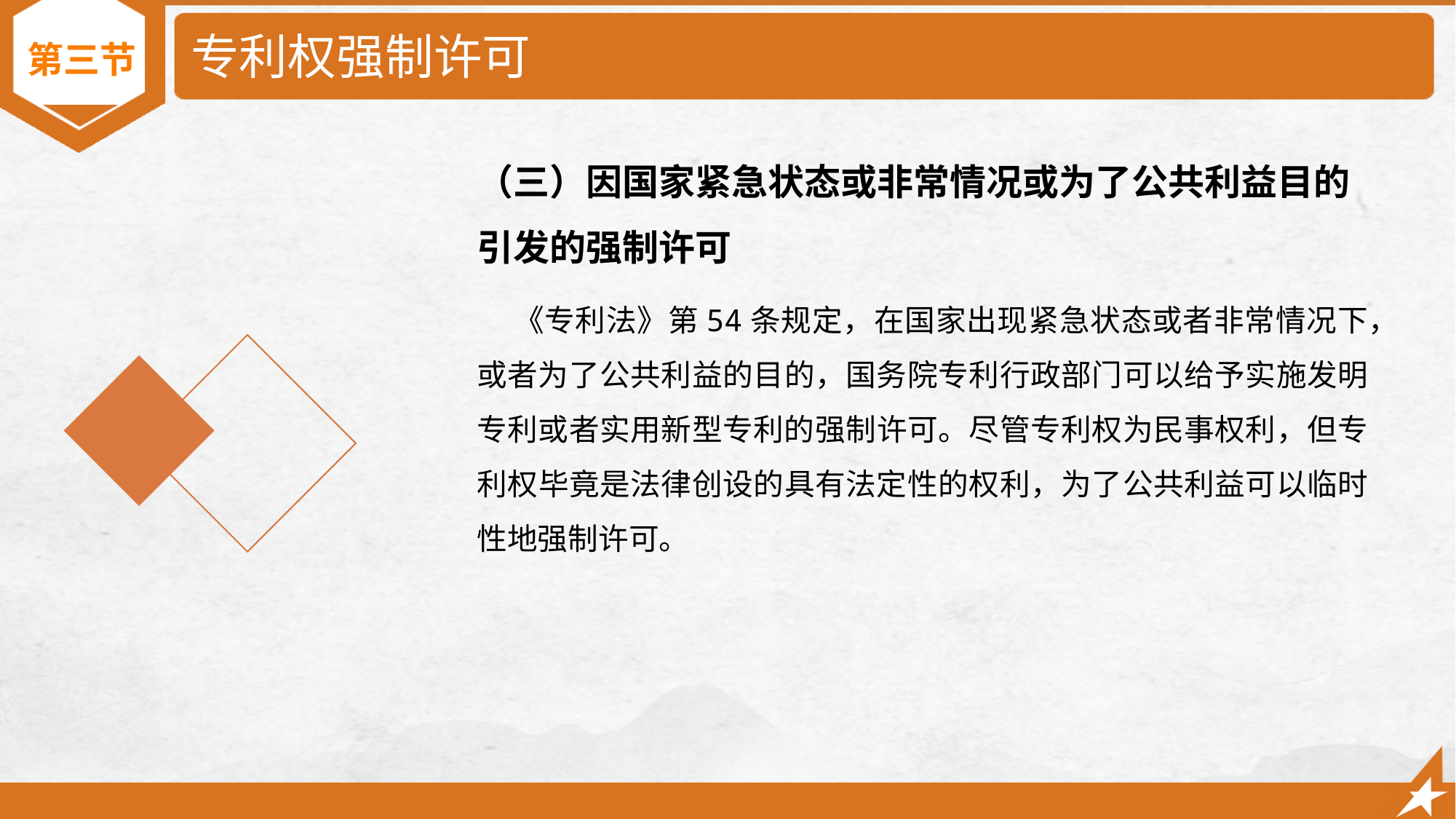

# 专利权强制许可
第三节
（三）因国家紧急状态或非常情况或为了公共利益目的引发的强制许可
    《专利法》第54条规定，在国家出现紧急状态或者非常情况下，或者为了公共利益的目的，国务院专利行政部门可以给予实施发明专利或者实用新型专利的强制许可。尽管专利权为民事权利，但专利权毕竟是法律创设的具有法定性的权利，为了公共利益可以临时性地强制许可。